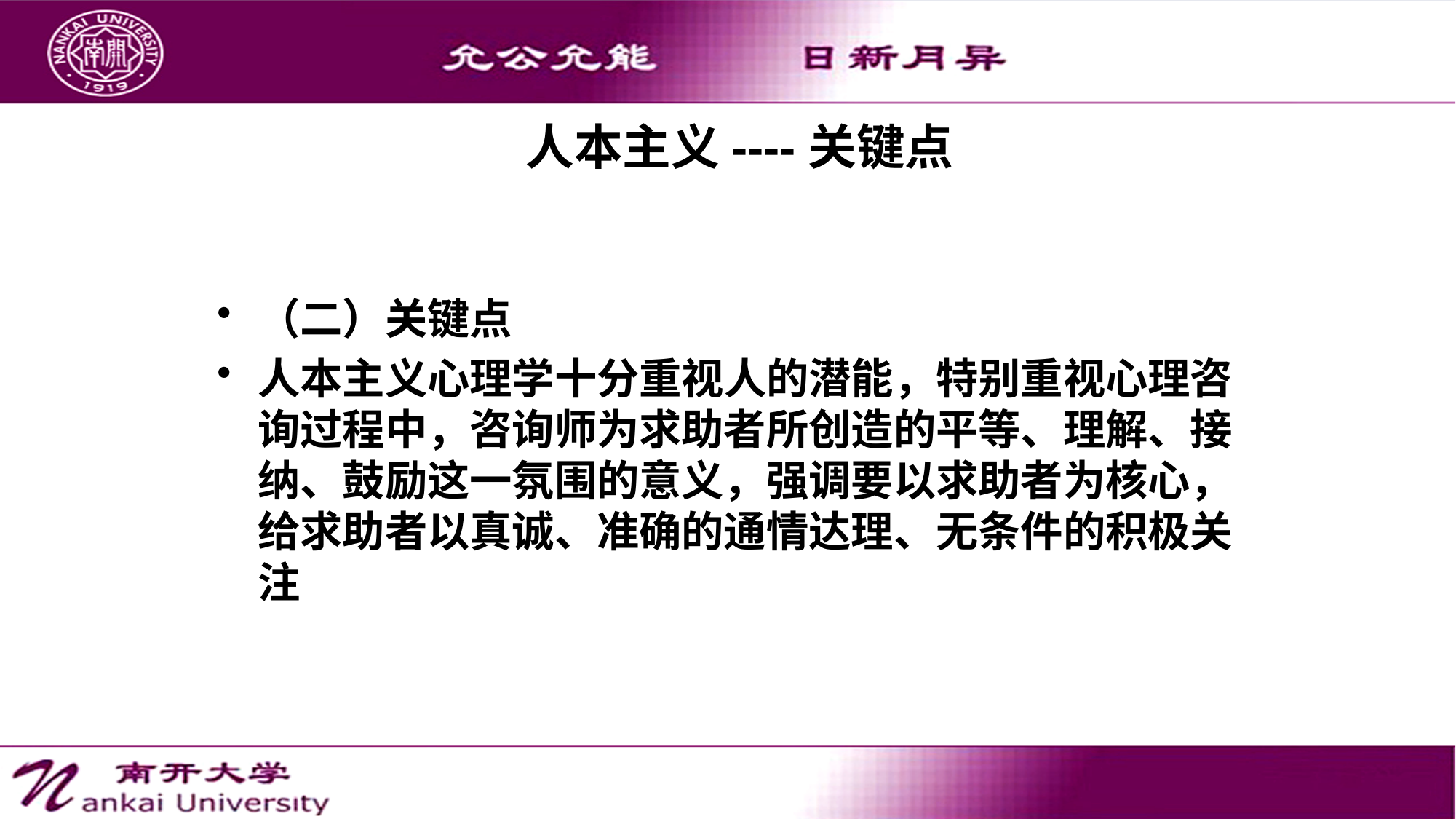

# 人本主义----关键点

（二）关键点
人本主义心理学十分重视人的潜能，特别重视心理咨询过程中，咨询师为求助者所创造的平等、理解、接纳、鼓励这一氛围的意义，强调要以求助者为核心，给求助者以真诚、准确的通情达理、无条件的积极关注